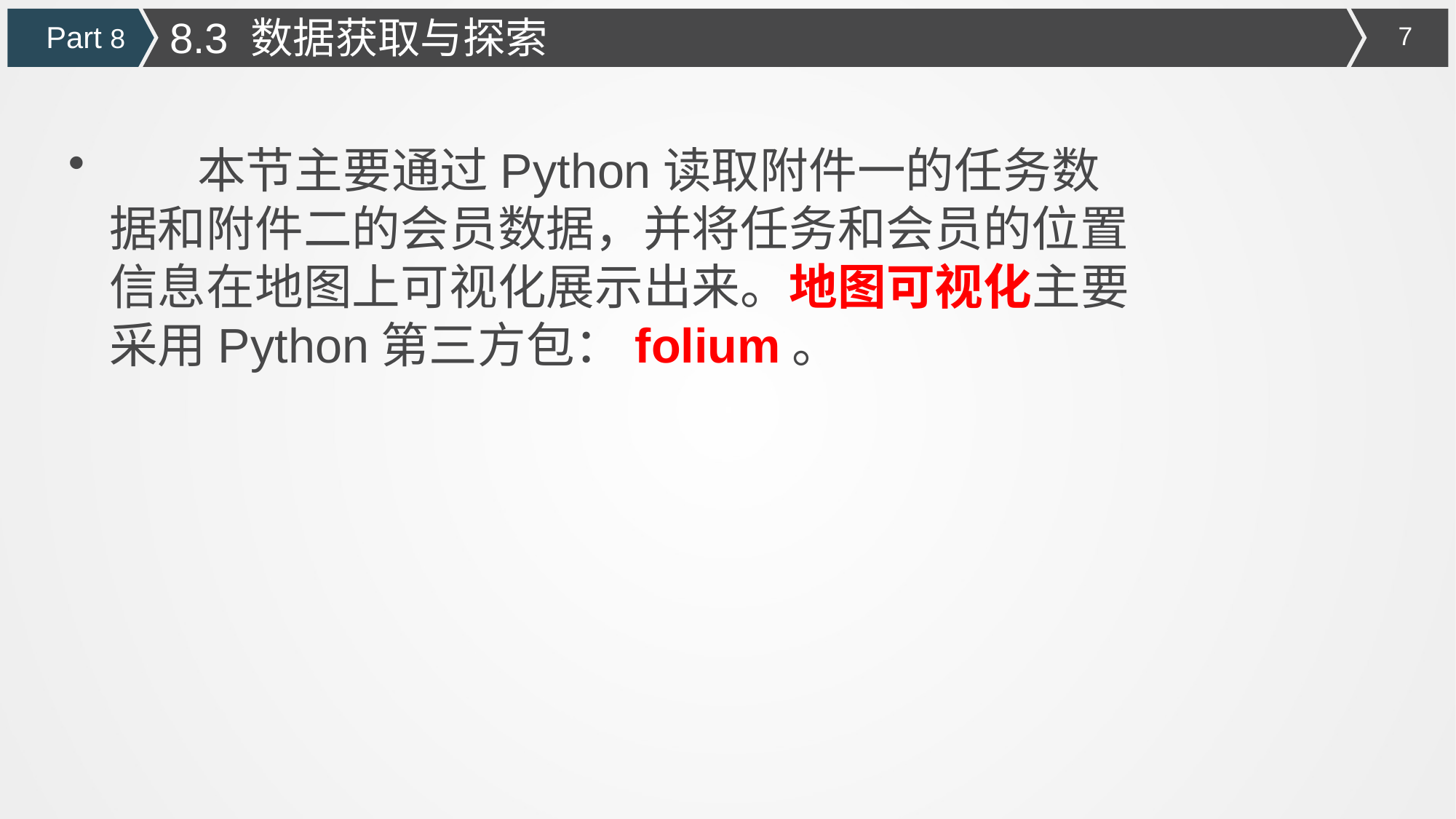

8.3 数据获取与探索
Part 8
       本节主要通过Python读取附件一的任务数据和附件二的会员数据，并将任务和会员的位置信息在地图上可视化展示出来。地图可视化主要采用Python第三方包：folium。